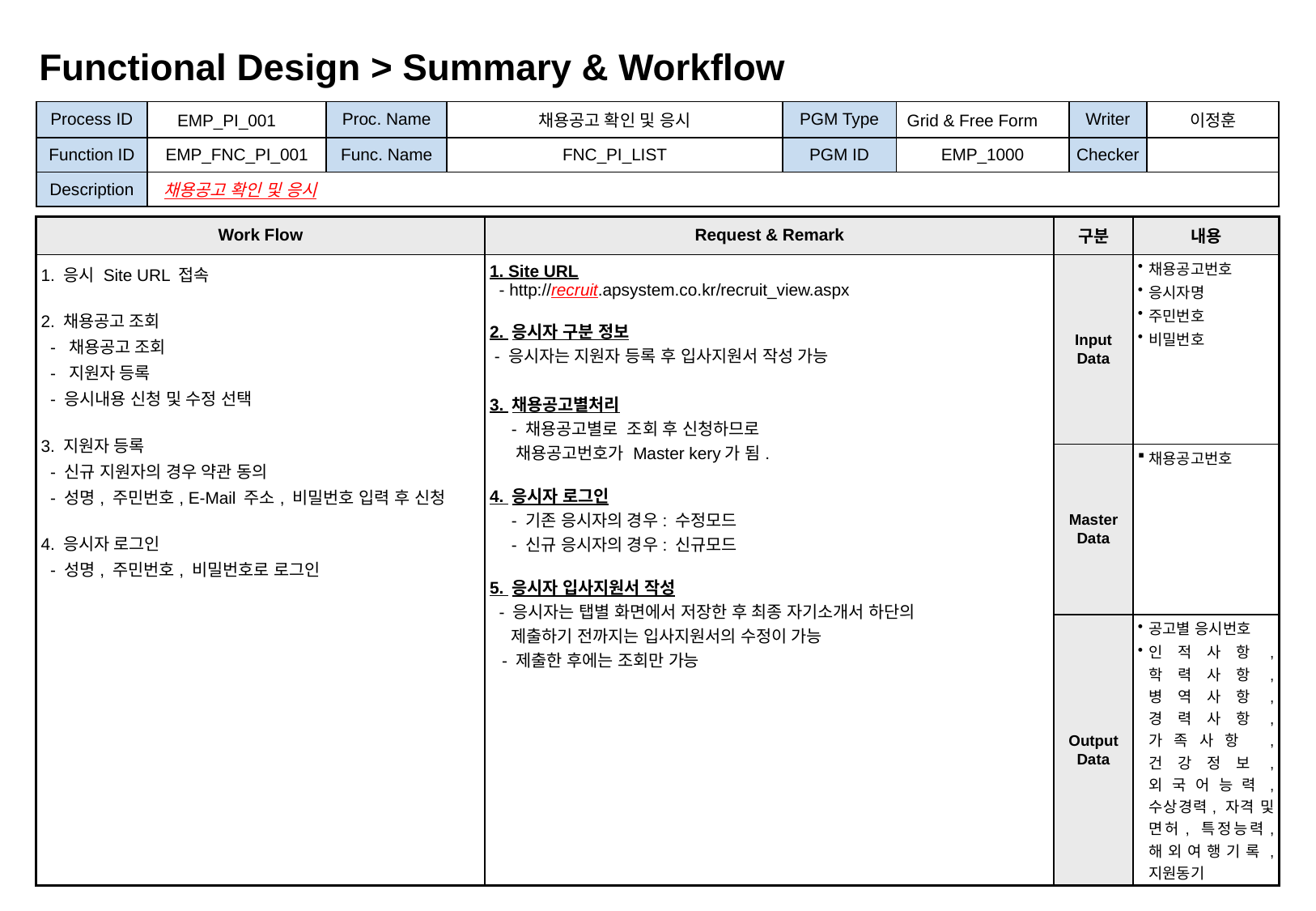

Functional Design > Summary & Workflow
| Process ID | EMP\_PI\_001 | Proc. Name | 채용공고 확인 및 응시 | PGM Type | Grid & Free Form | Writer | 이정훈 |
| --- | --- | --- | --- | --- | --- | --- | --- |
| Function ID | EMP\_FNC\_PI\_001 | Func. Name | FNC\_PI\_LIST | PGM ID | EMP\_1000 | Checker |  |
| Description | 채용공고 확인 및 응시 |  |  |  |  |  |  |
| Work Flow | Request & Remark | 구분 | 내용 |
| --- | --- | --- | --- |
| 1. 응시 Site URL 접속 2. 채용공고 조회 - 채용공고 조회 - 지원자 등록 - 응시내용 신청 및 수정 선택 3. 지원자 등록 - 신규 지원자의 경우 약관 동의 - 성명, 주민번호, E-Mail 주소, 비밀번호 입력 후 신청 4. 응시자 로그인 - 성명, 주민번호, 비밀번호로 로그인 | 1. Site URL - http://recruit.apsystem.co.kr/recruit\_view.aspx 2. 응시자 구분 정보 - 응시자는 지원자 등록 후 입사지원서 작성 가능 3. 채용공고별처리 - 채용공고별로 조회 후 신청하므로 채용공고번호가 Master kery가 됨. 4. 응시자 로그인 - 기존 응시자의 경우: 수정모드 - 신규 응시자의 경우: 신규모드 5. 응시자 입사지원서 작성 - 응시자는 탭별 화면에서 저장한 후 최종 자기소개서 하단의 제출하기 전까지는 입사지원서의 수정이 가능 - 제출한 후에는 조회만 가능 | Input Data | 채용공고번호 응시자명 주민번호 비밀번호 |
|  |  | Master Data | 채용공고번호 |
|  |  | Output Data | 공고별 응시번호 인적사항, 학력사항, 병역사항, 경력사항, 가족사항 , 건강정보, 외국어능력, 수상경력, 자격 및 면허, 특정능력, 해외여행기록, 지원동기 |